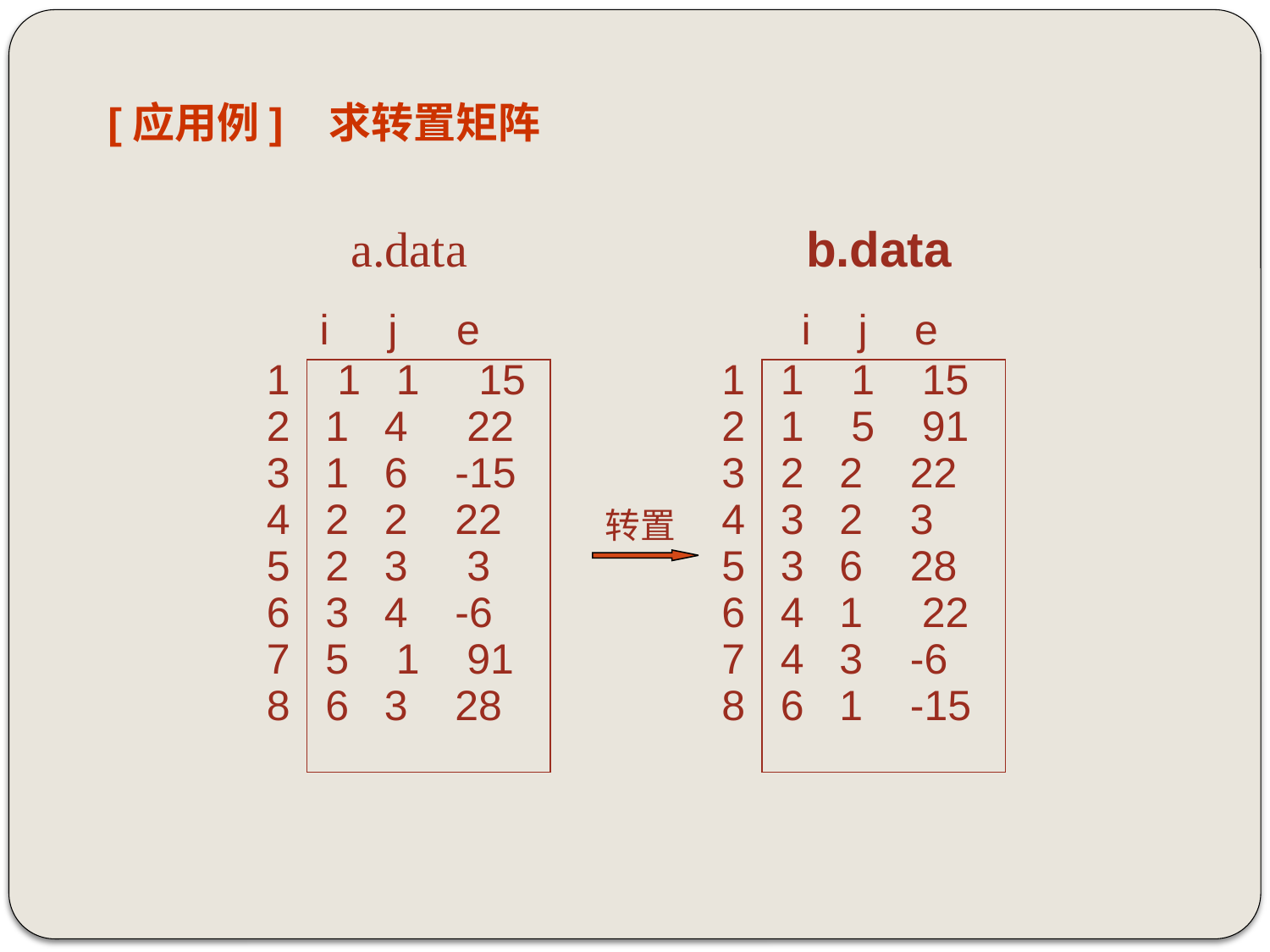

[应用例]   求转置矩阵
a.data
b.data
      i     j     e
1    1   1     15
2   1   4     22
3   1   6    -15
4   2   2    22
5   2   3     3
6   3   4    -6
7   5    1    91
8   6   3    28
         i    j    e
1   1    1    15
2   1    5    91
3   2   2    22
4   3   2    3
5   3   6    28
6   4   1     22
7   4   3    -6
8   6   1    -15

转置